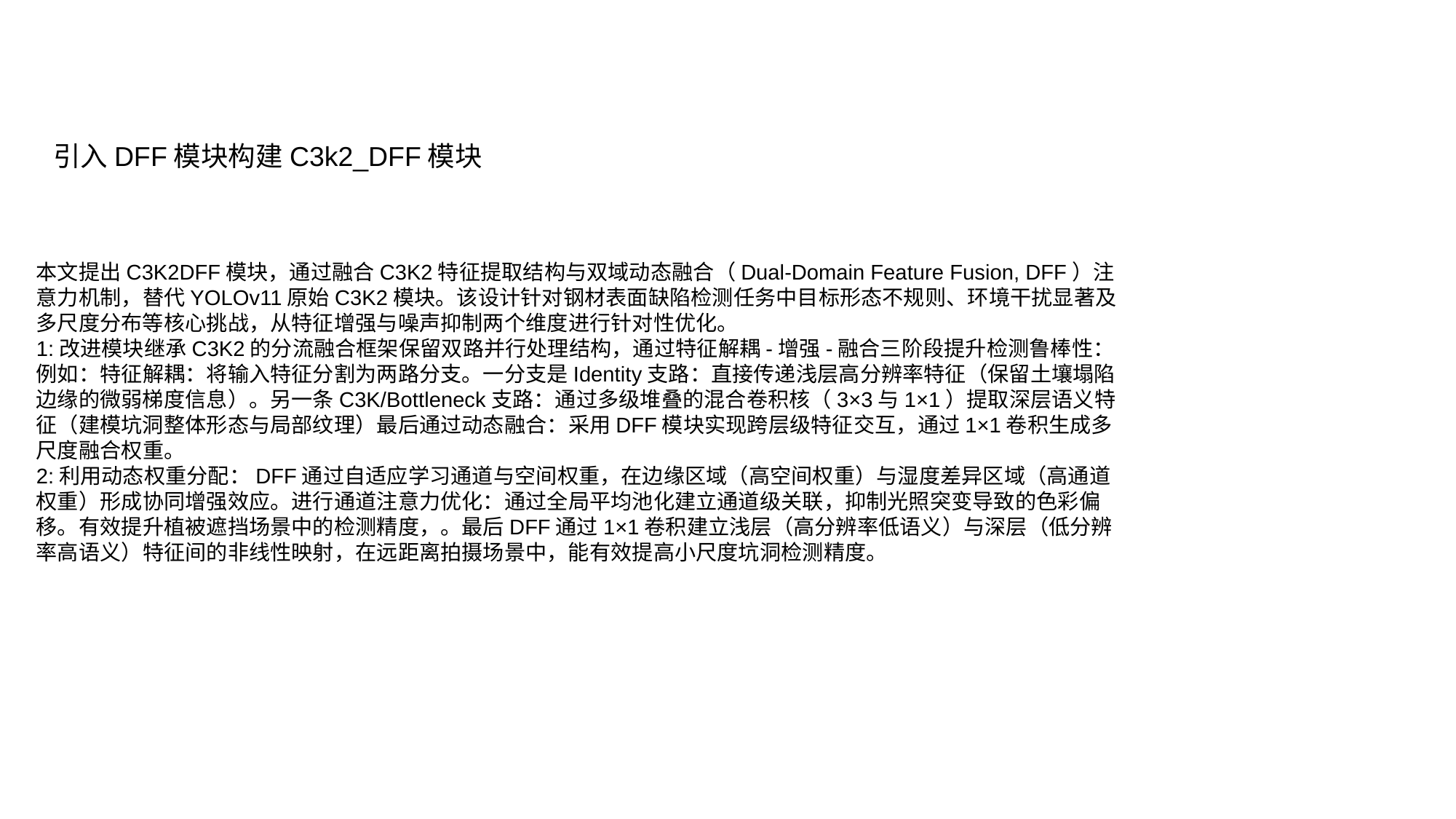

引入DFF模块构建C3k2_DFF模块
本文提出C3K2DFF模块，通过融合C3K2特征提取结构与双域动态融合（Dual-Domain Feature Fusion, DFF）注意力机制，替代YOLOv11原始C3K2模块。该设计针对钢材表面缺陷检测任务中目标形态不规则、环境干扰显著及多尺度分布等核心挑战，从特征增强与噪声抑制两个维度进行针对性优化。
1:改进模块继承C3K2的分流融合框架保留双路并行处理结构，通过特征解耦-增强-融合三阶段提升检测鲁棒性：例如：特征解耦：将输入特征分割为两路分支。一分支是Identity支路：直接传递浅层高分辨率特征（保留土壤塌陷边缘的微弱梯度信息）。另一条C3K/Bottleneck支路：通过多级堆叠的混合卷积核（3×3与1×1）提取深层语义特征（建模坑洞整体形态与局部纹理）最后通过动态融合：采用DFF模块实现跨层级特征交互，通过1×1卷积生成多尺度融合权重。
2:利用动态权重分配：DFF通过自适应学习通道与空间权重，在边缘区域（高空间权重）与湿度差异区域（高通道权重）形成协同增强效应。进行通道注意力优化：通过全局平均池化建立通道级关联，抑制光照突变导致的色彩偏移。有效提升植被遮挡场景中的检测精度，。最后DFF通过1×1卷积建立浅层（高分辨率低语义）与深层（低分辨率高语义）特征间的非线性映射，在远距离拍摄场景中，能有效提高小尺度坑洞检测精度。